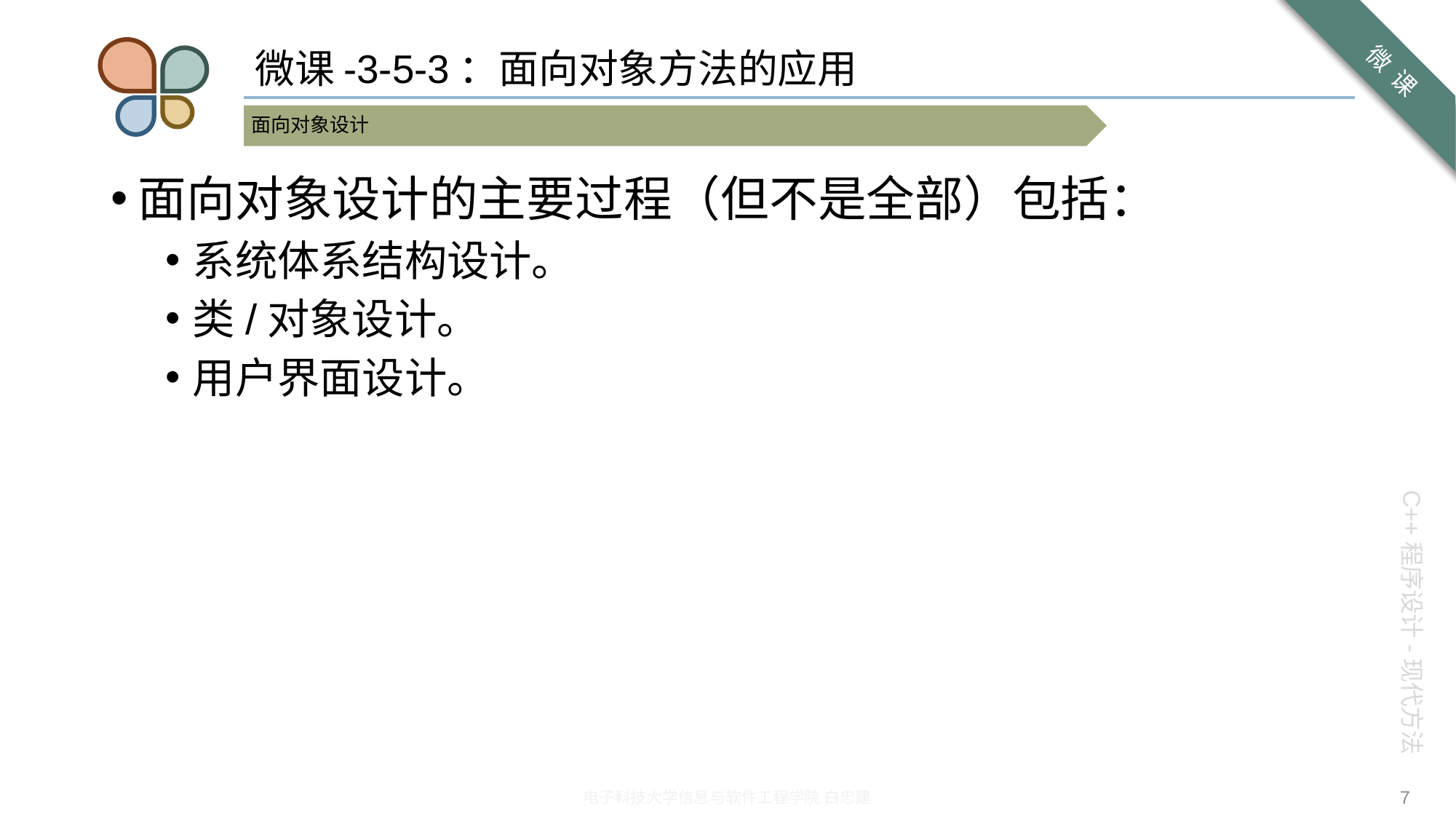

# 微课-3-5-3：面向对象方法的应用
面向对象设计
面向对象设计的主要过程（但不是全部）包括：
系统体系结构设计。
类/对象设计。
用户界面设计。

7